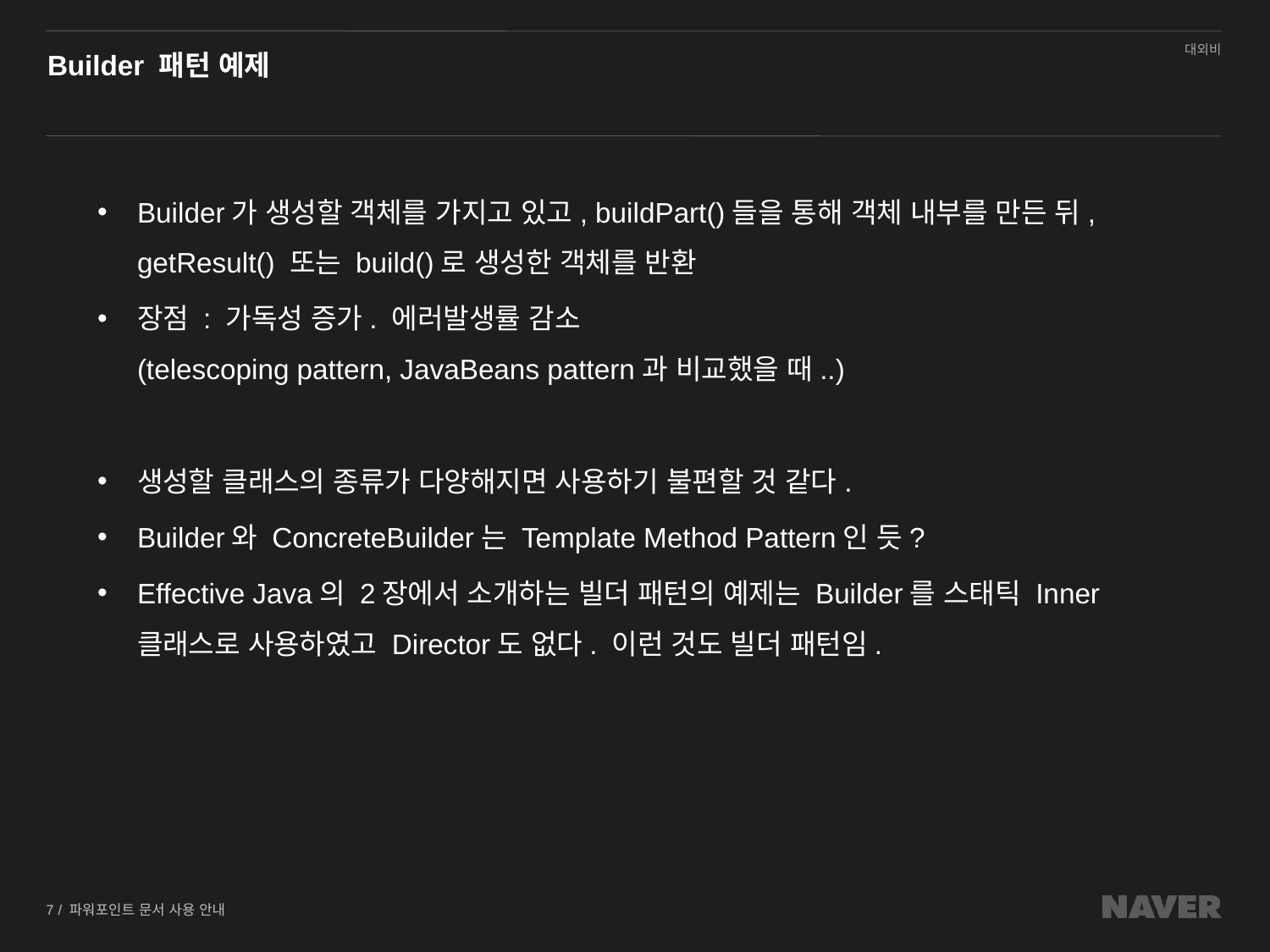

# Builder 패턴 예제
Builder가 생성할 객체를 가지고 있고, buildPart()들을 통해 객체 내부를 만든 뒤, getResult() 또는 build()로 생성한 객체를 반환
장점 : 가독성 증가. 에러발생률 감소
(telescoping pattern, JavaBeans pattern과 비교했을 때..)

생성할 클래스의 종류가 다양해지면 사용하기 불편할 것 같다.
Builder와 ConcreteBuilder는 Template Method Pattern인 듯?
Effective Java의 2장에서 소개하는 빌더 패턴의 예제는 Builder를 스태틱 Inner클래스로 사용하였고 Director도 없다. 이런 것도 빌더 패턴임.